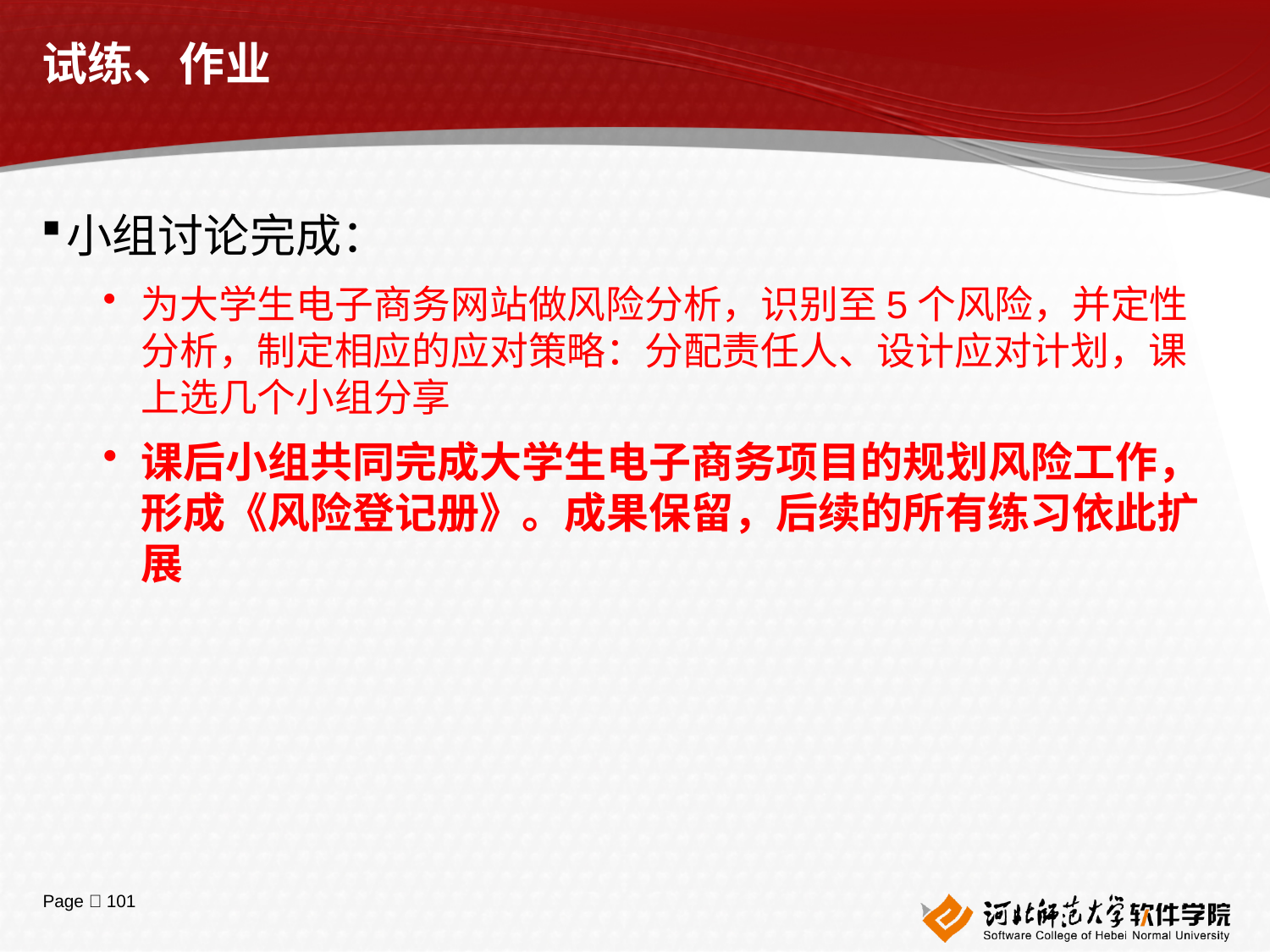

# 试练、作业
小组讨论完成：
为大学生电子商务网站做风险分析，识别至5个风险，并定性分析，制定相应的应对策略：分配责任人、设计应对计划，课上选几个小组分享
课后小组共同完成大学生电子商务项目的规划风险工作，形成《风险登记册》。成果保留，后续的所有练习依此扩展